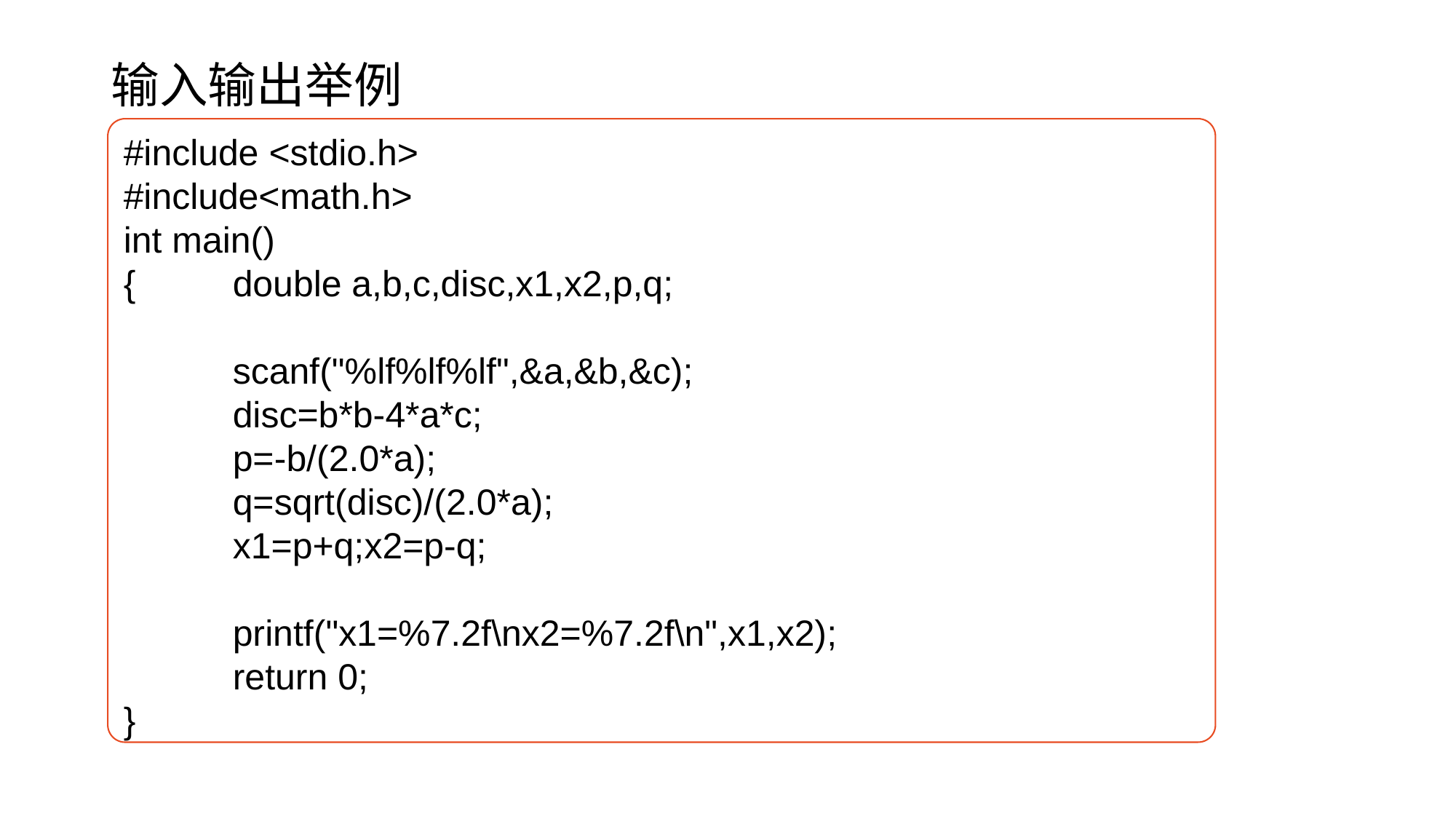

# 输入输出举例
#include <stdio.h>
#include<math.h>
int main()
{	double a,b,c,disc,x1,x2,p,q;

	scanf("%lf%lf%lf",&a,&b,&c);
	disc=b*b-4*a*c;
	p=-b/(2.0*a);
	q=sqrt(disc)/(2.0*a);
	x1=p+q;x2=p-q;

	printf("x1=%7.2f\nx2=%7.2f\n",x1,x2);
	return 0;
}